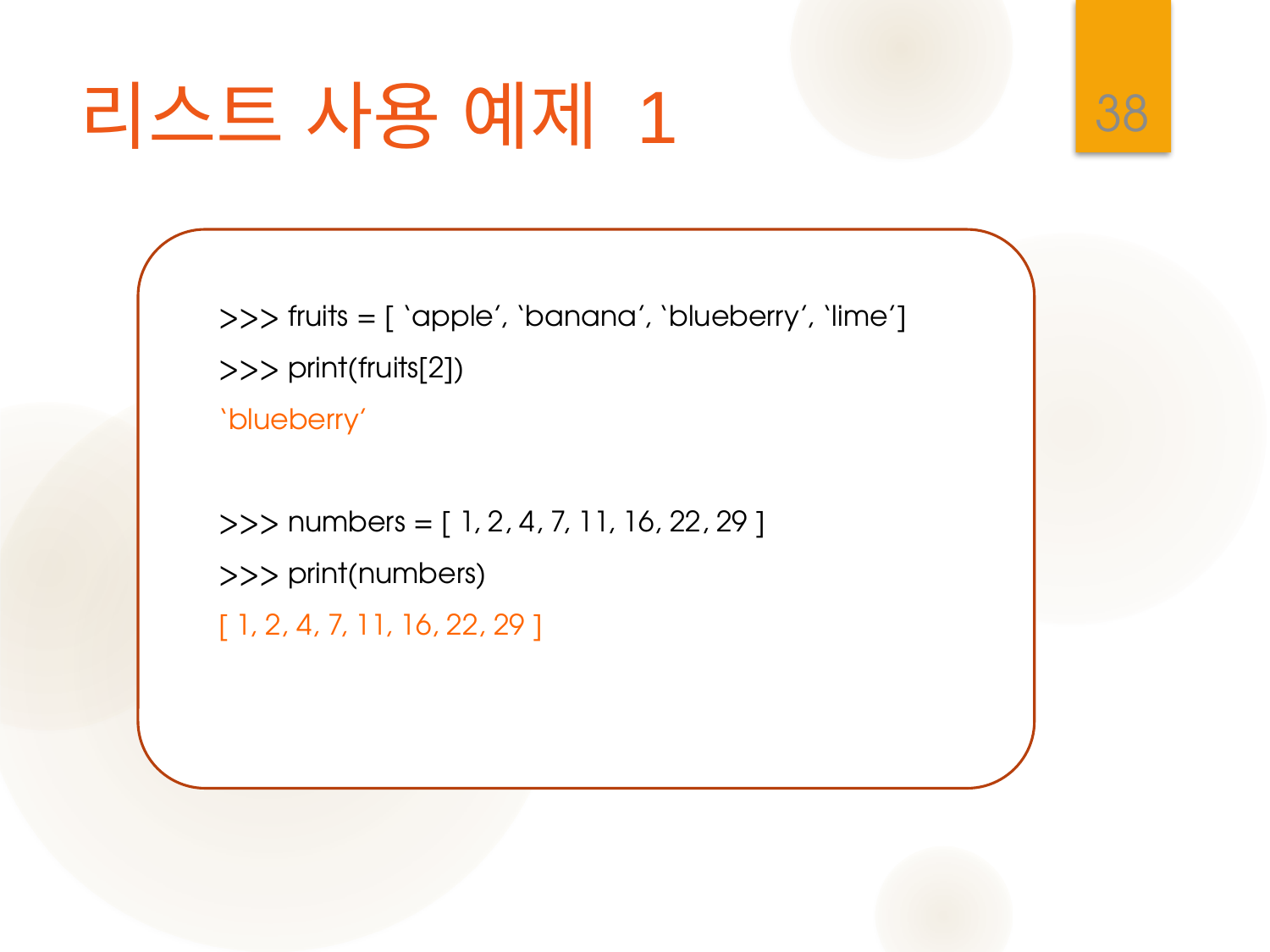

38
# 리스트 사용 예제 1

>>> fruits = [ ‘apple’, ‘banana’, ‘blueberry’, ‘lime’]
>>> print(fruits[2])
‘blueberry’

>>> numbers = [ 1, 2, 4, 7, 11, 16, 22, 29 ]
>>> print(numbers)
[ 1, 2, 4, 7, 11, 16, 22, 29 ]